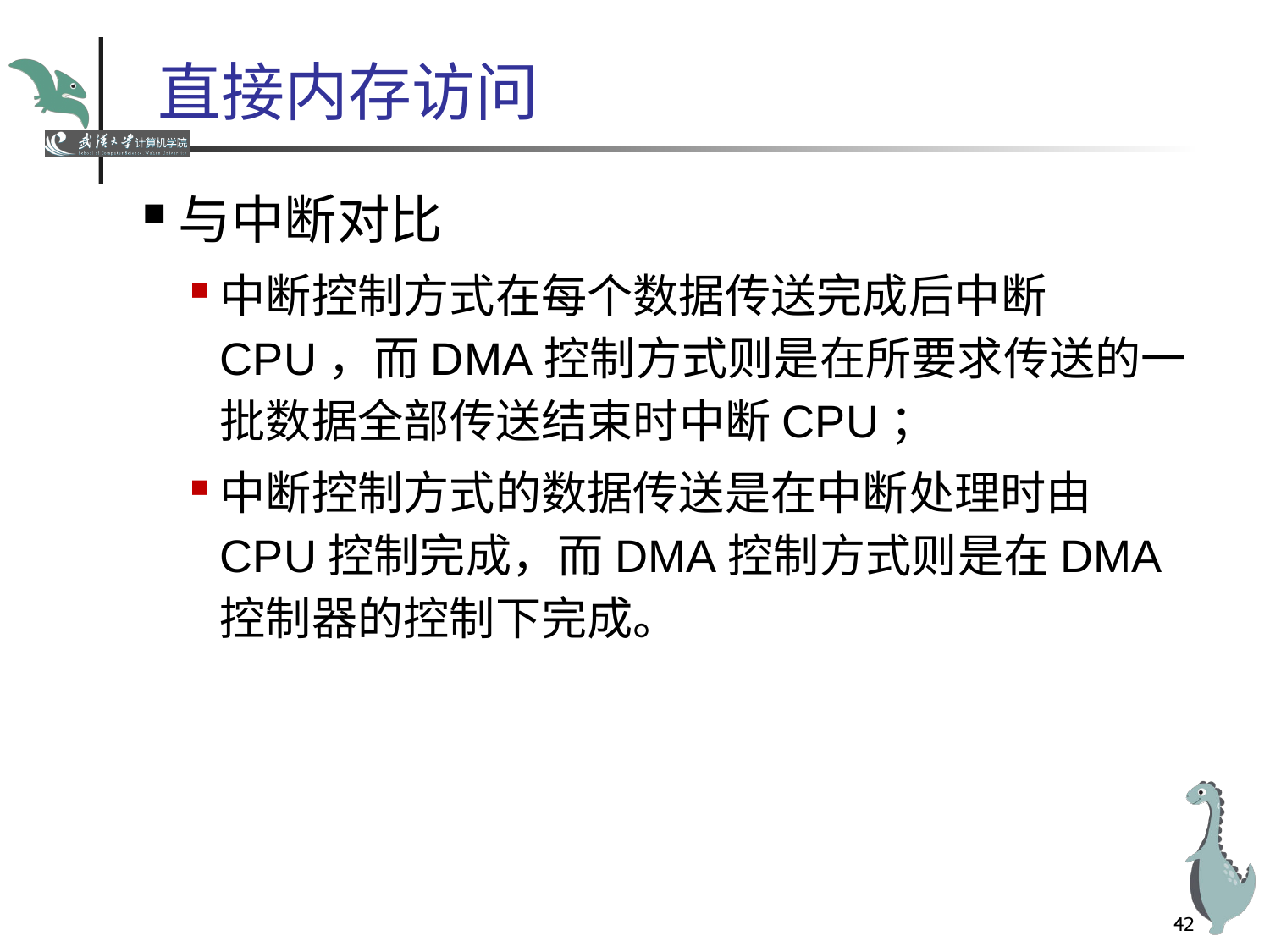

# 直接内存访问
与中断对比
中断控制方式在每个数据传送完成后中断CPU，而DMA控制方式则是在所要求传送的一批数据全部传送结束时中断CPU；
中断控制方式的数据传送是在中断处理时由CPU控制完成，而DMA控制方式则是在DMA控制器的控制下完成。
42